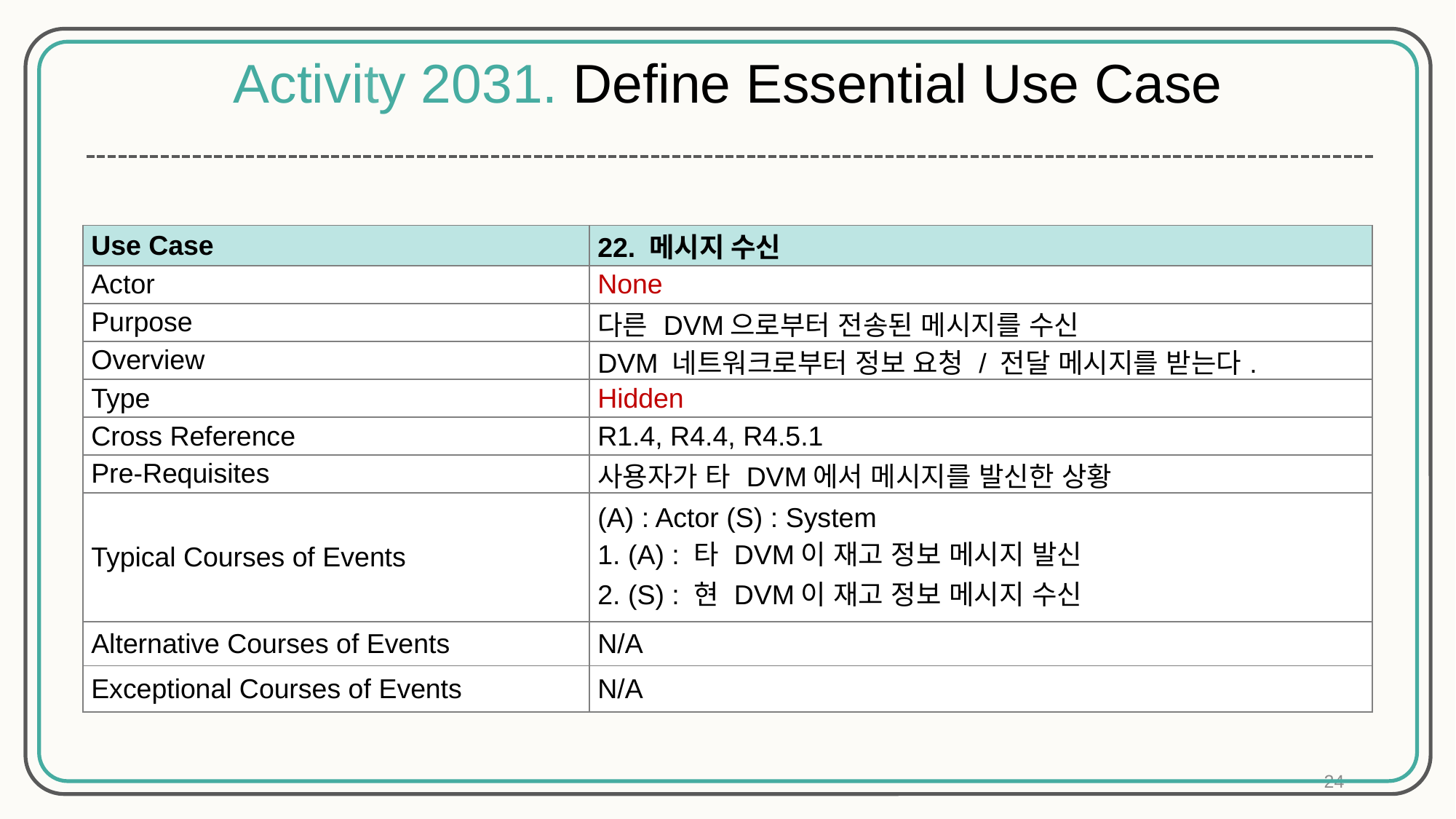

Activity 2031. Define Essential Use Case
| Use Case | 22. 메시지 수신 |
| --- | --- |
| Actor | None |
| Purpose | 다른 DVM으로부터 전송된 메시지를 수신 |
| Overview | DVM 네트워크로부터 정보 요청 / 전달 메시지를 받는다. |
| Type | Hidden |
| Cross Reference | R1.4, R4.4, R4.5.1 |
| Pre-Requisites | 사용자가 타 DVM에서 메시지를 발신한 상황 |
| Typical Courses of Events | (A) : Actor (S) : System 1. (A) : 타 DVM이 재고 정보 메시지 발신 2. (S) : 현 DVM이 재고 정보 메시지 수신 |
| Alternative Courses of Events | N/A |
| Exceptional Courses of Events | N/A |
24